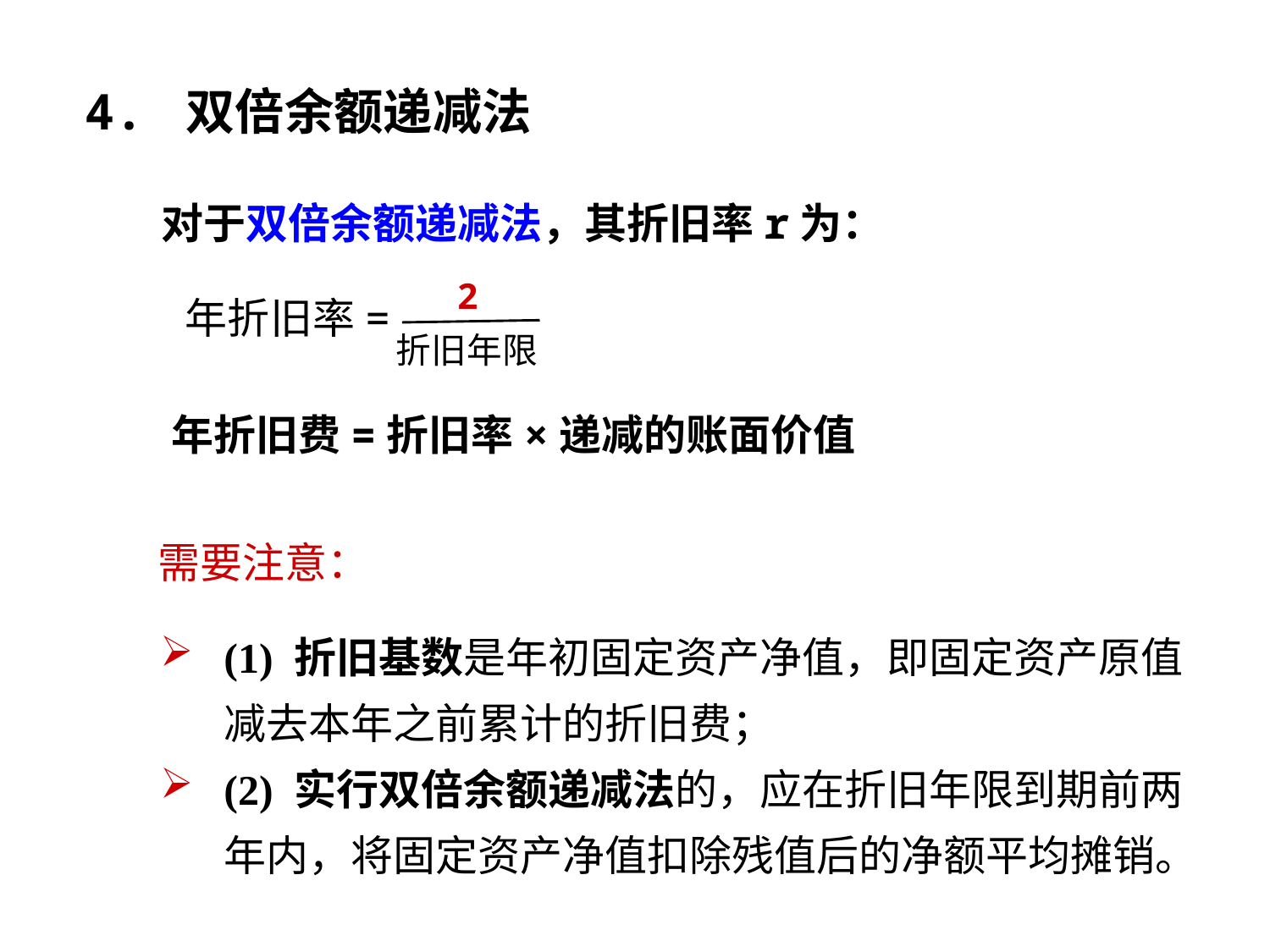

4. 双倍余额递减法
对于双倍余额递减法，其折旧率r为：
2
年折旧率=

折旧年限
年折旧费=折旧率×递减的账面价值
需要注意：
(1) 折旧基数是年初固定资产净值，即固定资产原值减去本年之前累计的折旧费；
(2) 实行双倍余额递减法的，应在折旧年限到期前两年内，将固定资产净值扣除残值后的净额平均摊销。